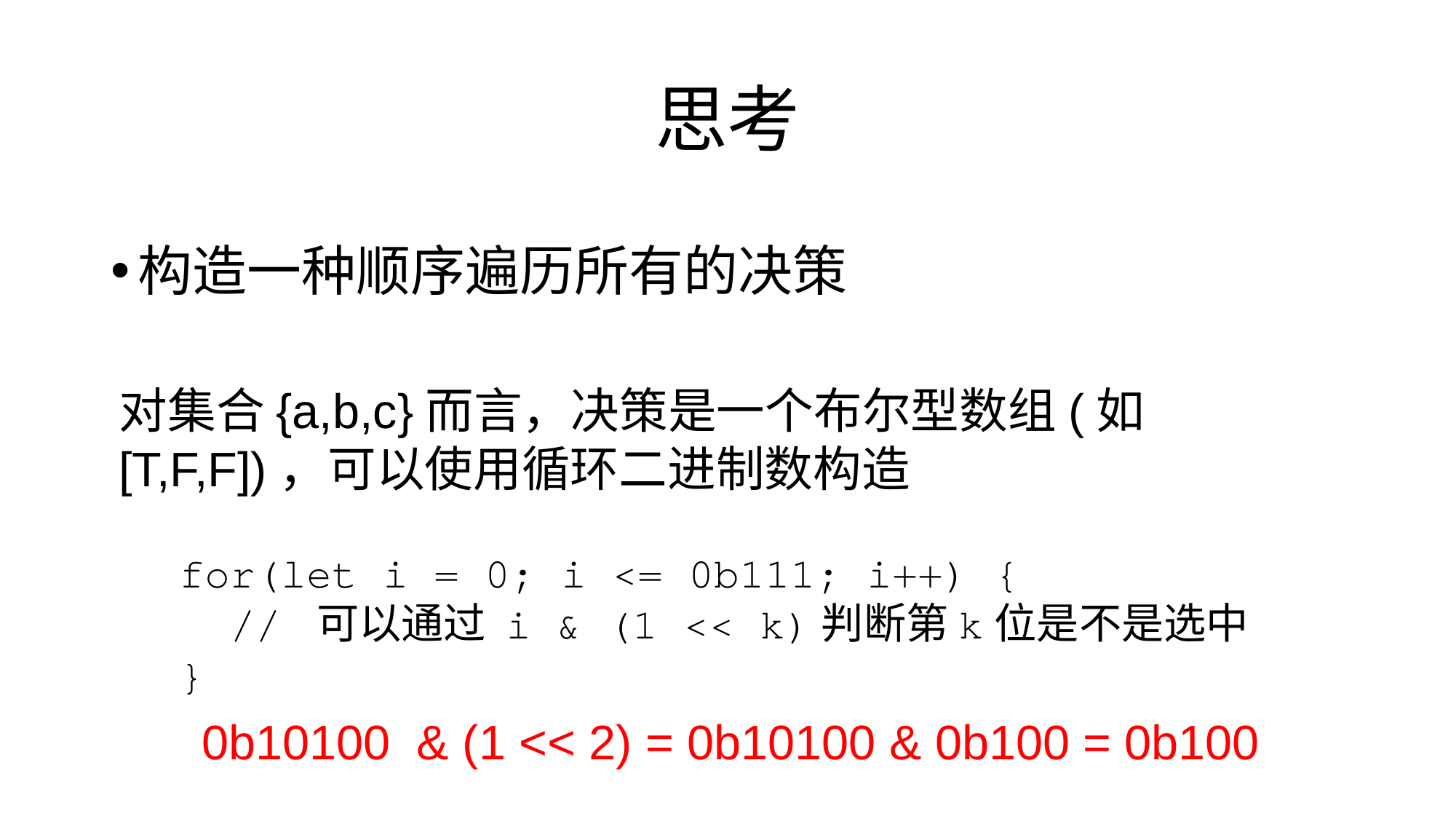

# 思考
构造一种顺序遍历所有的决策
对集合{a,b,c}而言，决策是一个布尔型数组(如[T,F,F])，可以使用循环二进制数构造
for(let i = 0; i <= 0b111; i++) {
  // 可以通过 i & (1 << k)判断第k位是不是选中
}
0b10100  & (1 << 2) = 0b10100 & 0b100 = 0b100